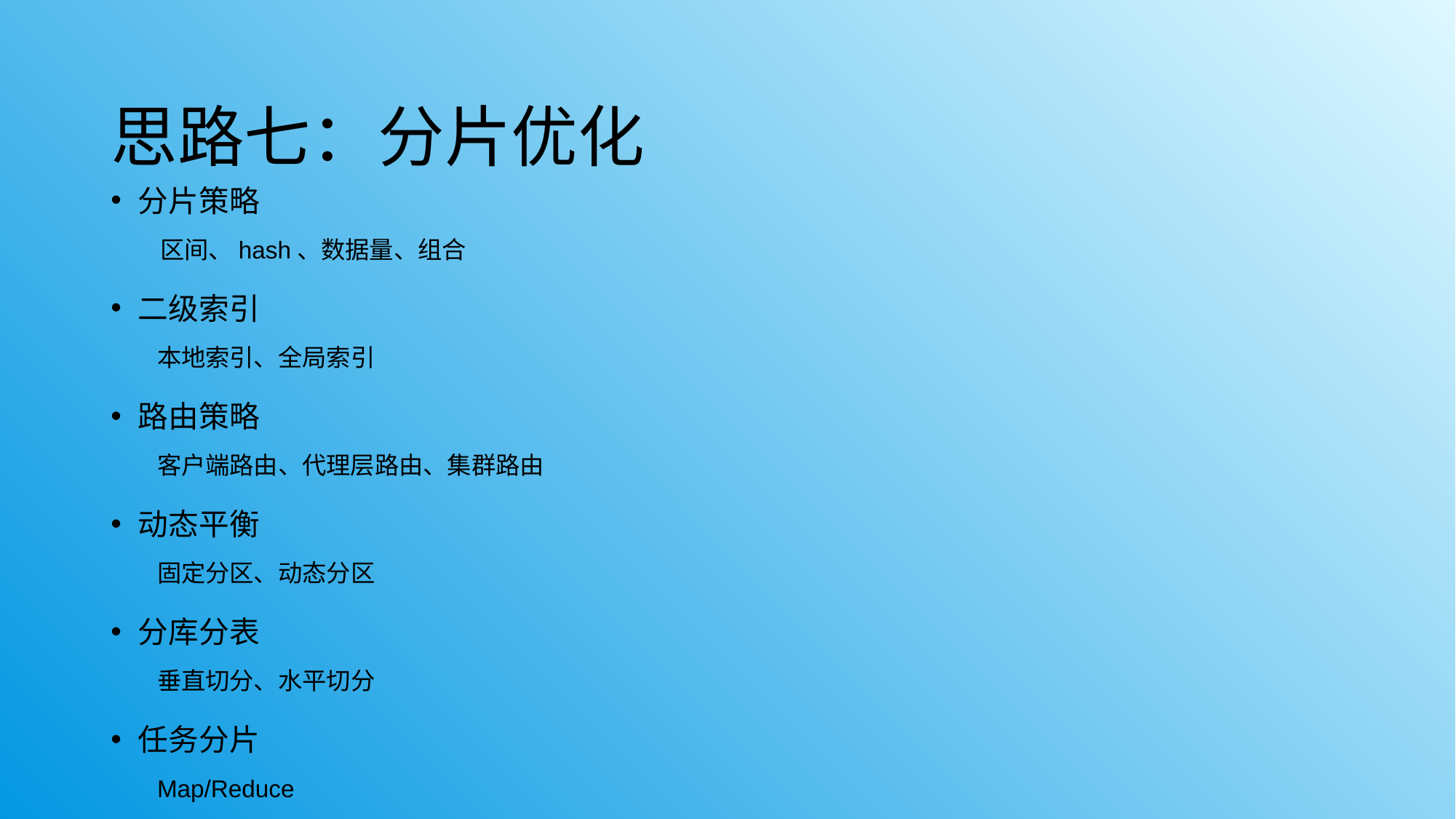

# 思路七：分片优化
分片策略
  区间、hash、数据量、组合
二级索引
本地索引、全局索引
路由策略
客户端路由、代理层路由、集群路由
动态平衡
固定分区、动态分区
分库分表
垂直切分、水平切分
任务分片
Map/Reduce